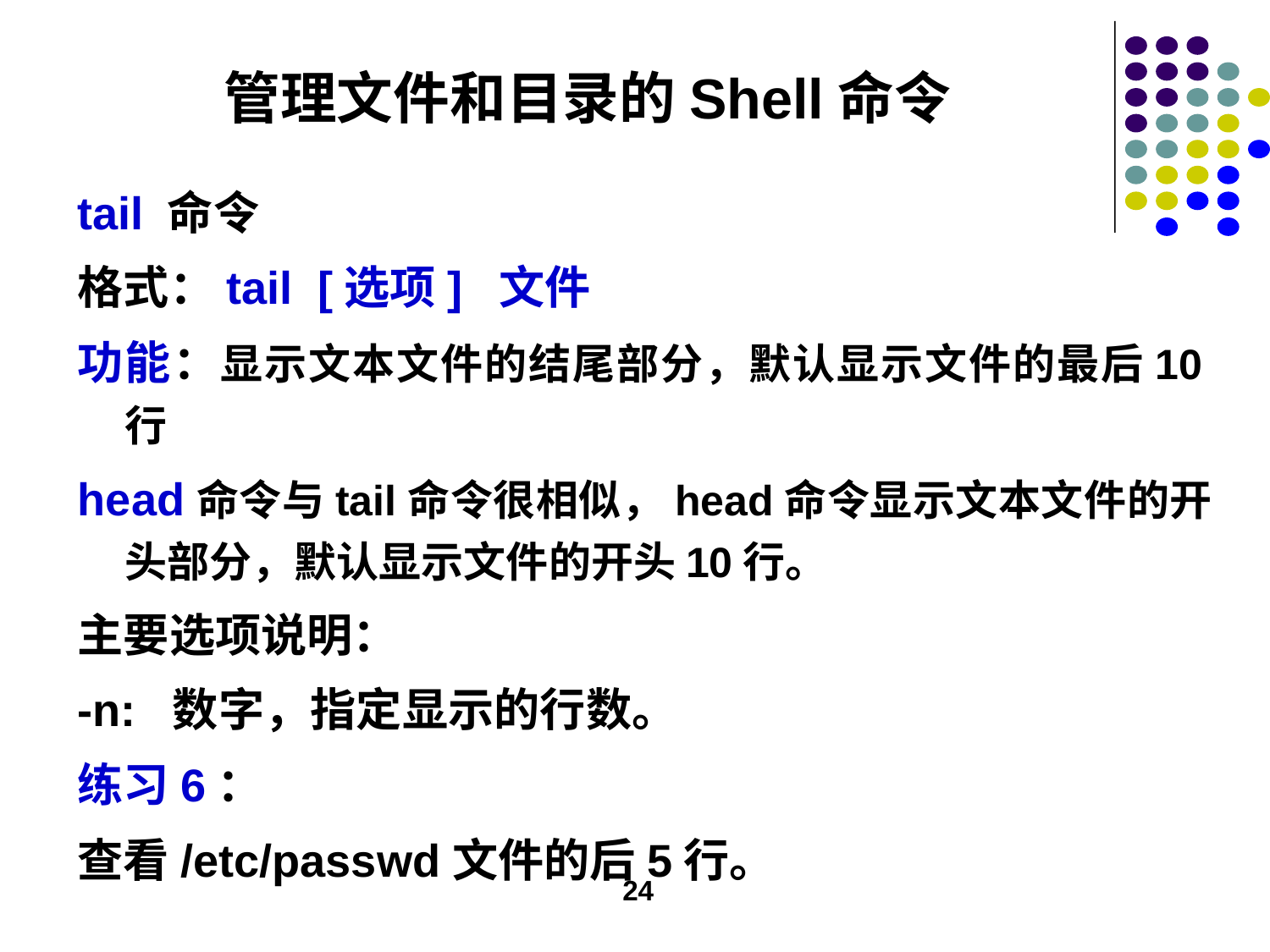

# 管理文件和目录的Shell命令
tail 命令
格式：tail  [选项]  文件
功能：显示文本文件的结尾部分，默认显示文件的最后10行
head命令与tail命令很相似，head命令显示文本文件的开头部分，默认显示文件的开头10行。
主要选项说明：
-n:  数字，指定显示的行数。
练习6：
查看/etc/passwd文件的后5行。

24